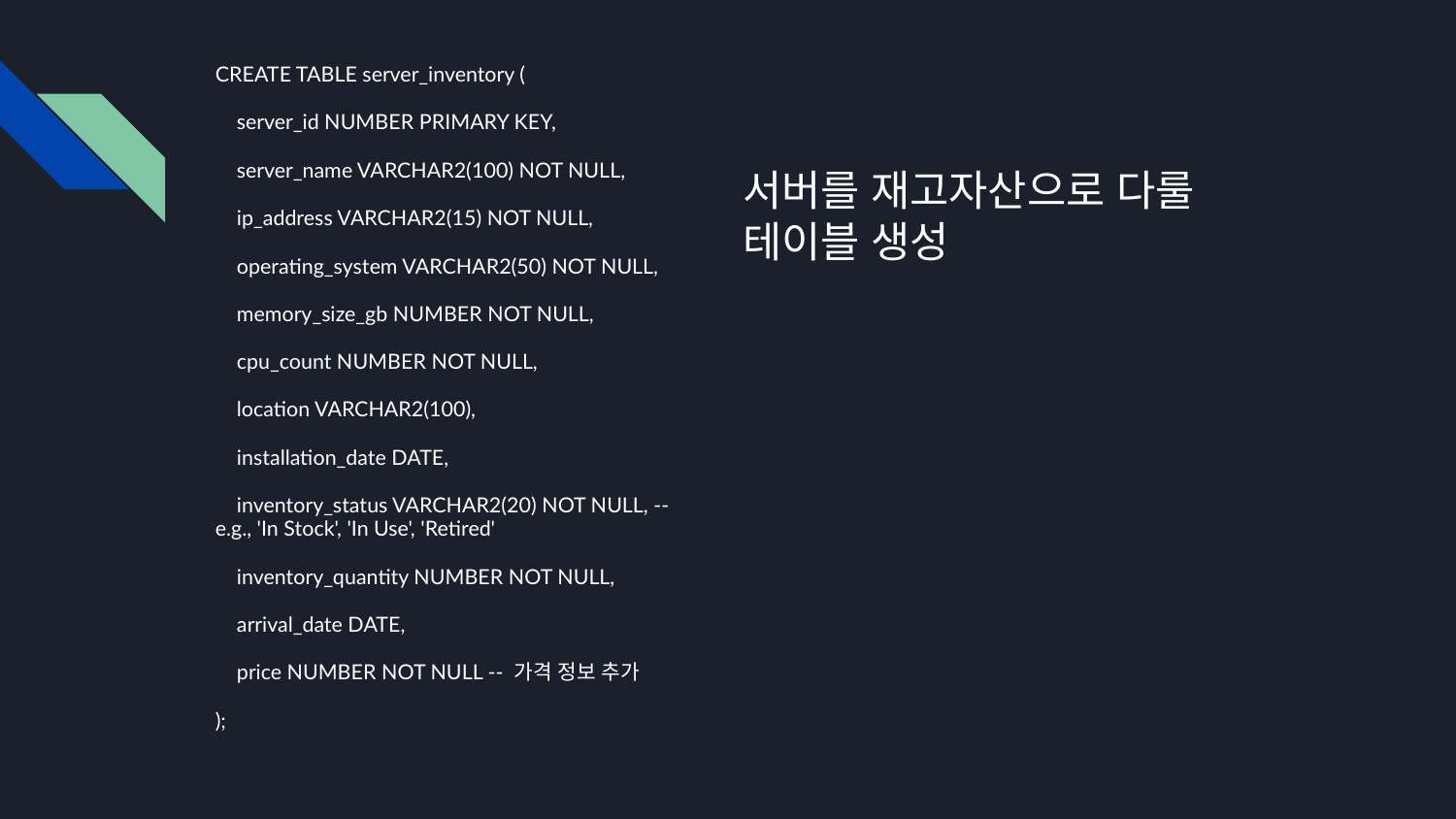

CREATE TABLE server_inventory (
    server_id NUMBER PRIMARY KEY,
    server_name VARCHAR2(100) NOT NULL,
    ip_address VARCHAR2(15) NOT NULL,
    operating_system VARCHAR2(50) NOT NULL,
    memory_size_gb NUMBER NOT NULL,
    cpu_count NUMBER NOT NULL,
    location VARCHAR2(100),
    installation_date DATE,
    inventory_status VARCHAR2(20) NOT NULL, -- e.g., 'In Stock', 'In Use', 'Retired'
    inventory_quantity NUMBER NOT NULL,
    arrival_date DATE,
    price NUMBER NOT NULL -- 가격 정보 추가
);

# 서버를 재고자산으로 다룰
테이블 생성